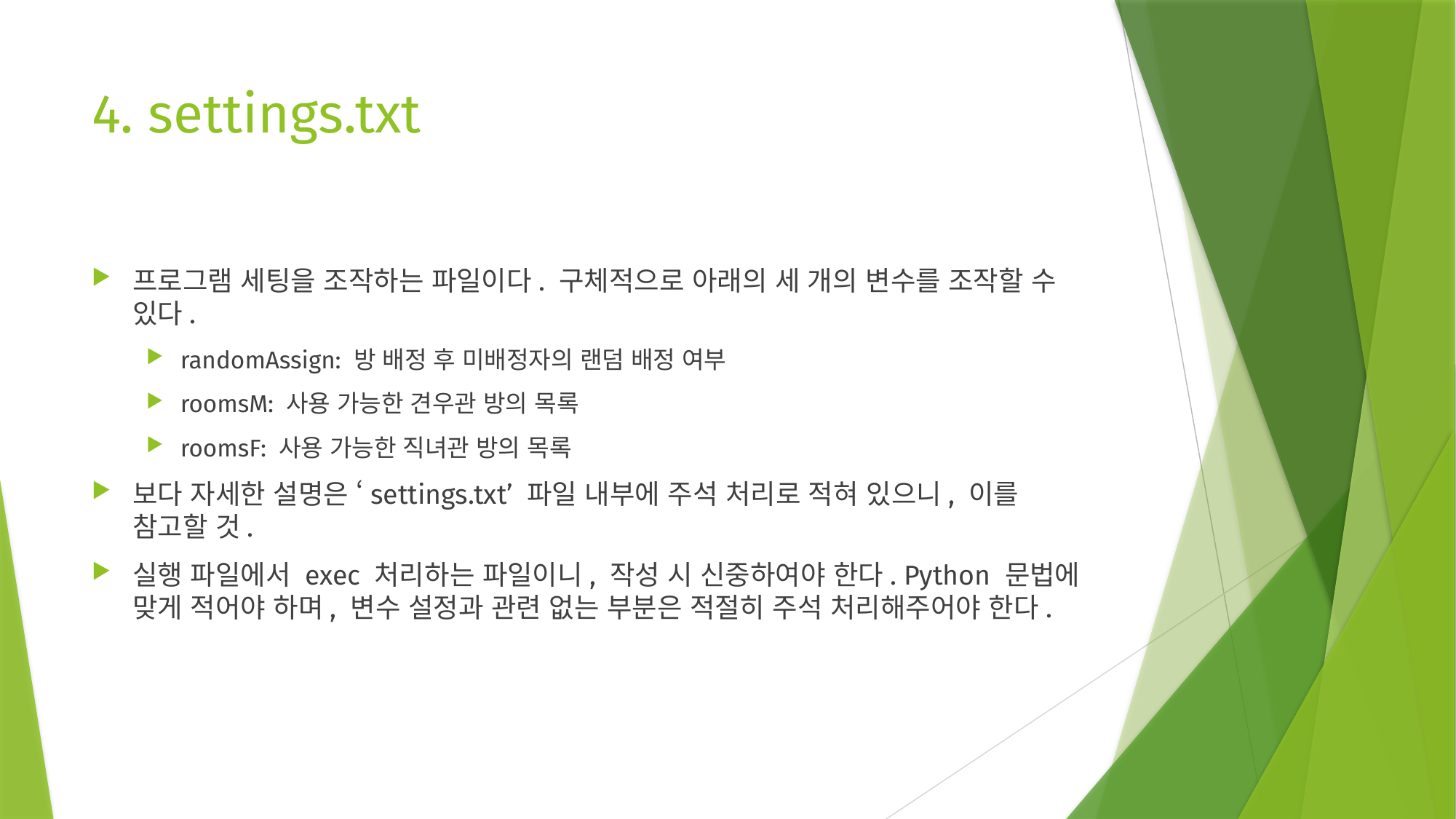

# 4. settings.txt
프로그램 세팅을 조작하는 파일이다. 구체적으로 아래의 세 개의 변수를 조작할 수 있다.
randomAssign: 방 배정 후 미배정자의 랜덤 배정 여부
roomsM: 사용 가능한 견우관 방의 목록
roomsF: 사용 가능한 직녀관 방의 목록
보다 자세한 설명은 ‘settings.txt’ 파일 내부에 주석 처리로 적혀 있으니, 이를 참고할 것.
실행 파일에서 exec 처리하는 파일이니, 작성 시 신중하여야 한다. Python 문법에 맞게 적어야 하며, 변수 설정과 관련 없는 부분은 적절히 주석 처리해주어야 한다.